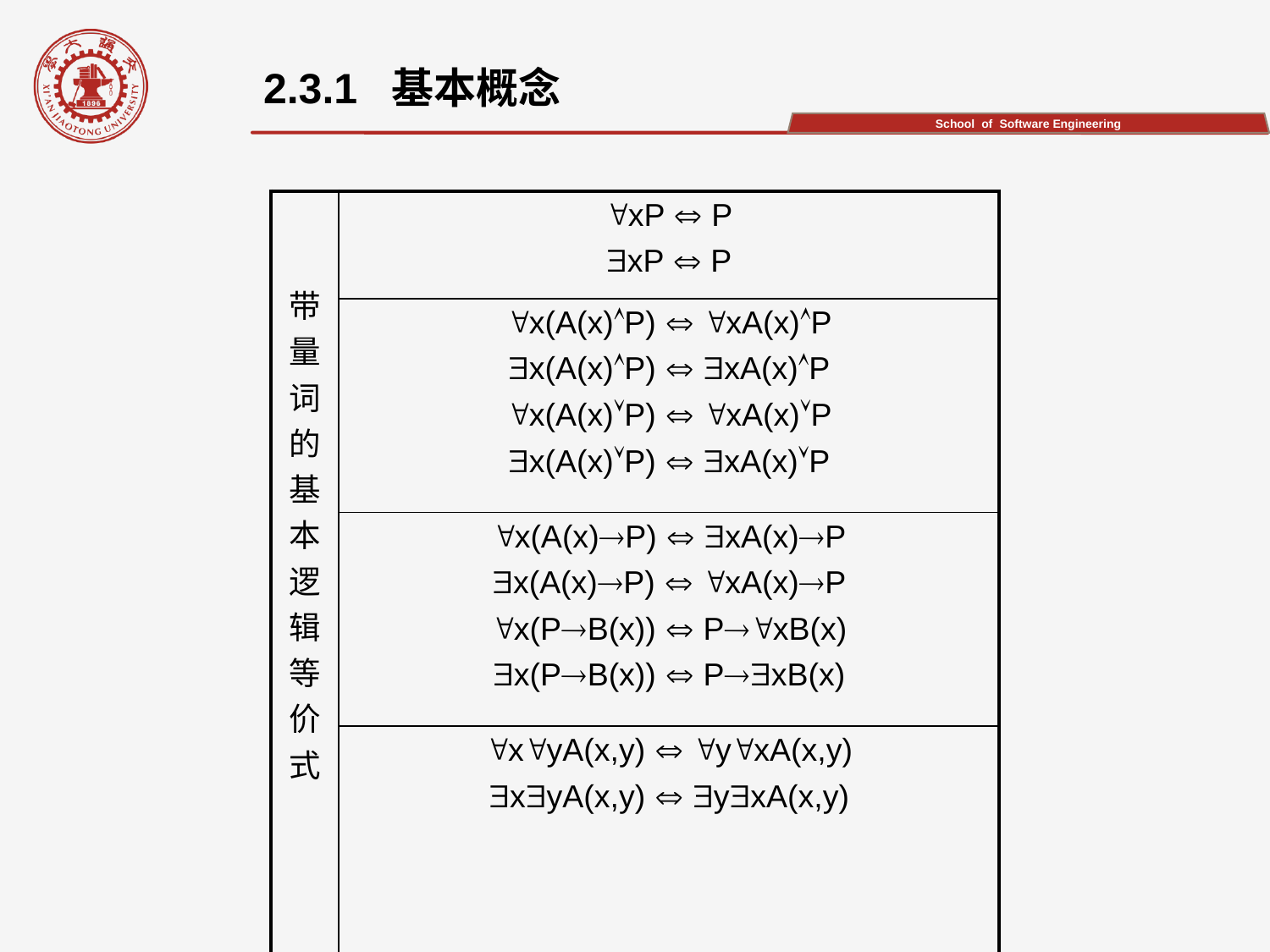

2.3.1  基本概念
| 带量词的基本逻辑等价式 | ∀xP ⇔ P ∃xP ⇔ P |
| --- | --- |
|  | ∀x(A(x)∧P) ⇔ ∀xA(x)∧P ∃x(A(x)∧P) ⇔ ∃xA(x)∧P ∀x(A(x)∨P) ⇔ ∀xA(x)∨P ∃x(A(x)∨P) ⇔ ∃xA(x)∨P |
|  | ∀x(A(x)→P) ⇔ ∃xA(x)→P ∃x(A(x)→P) ⇔ ∀xA(x)→P ∀x(P→B(x)) ⇔ P→∀xB(x) ∃x(P→B(x)) ⇔ P→∃xB(x) |
|  | ∀x∀yA(x,y) ⇔ ∀y∀xA(x,y) ∃x∃yA(x,y) ⇔ ∃y∃xA(x,y) |